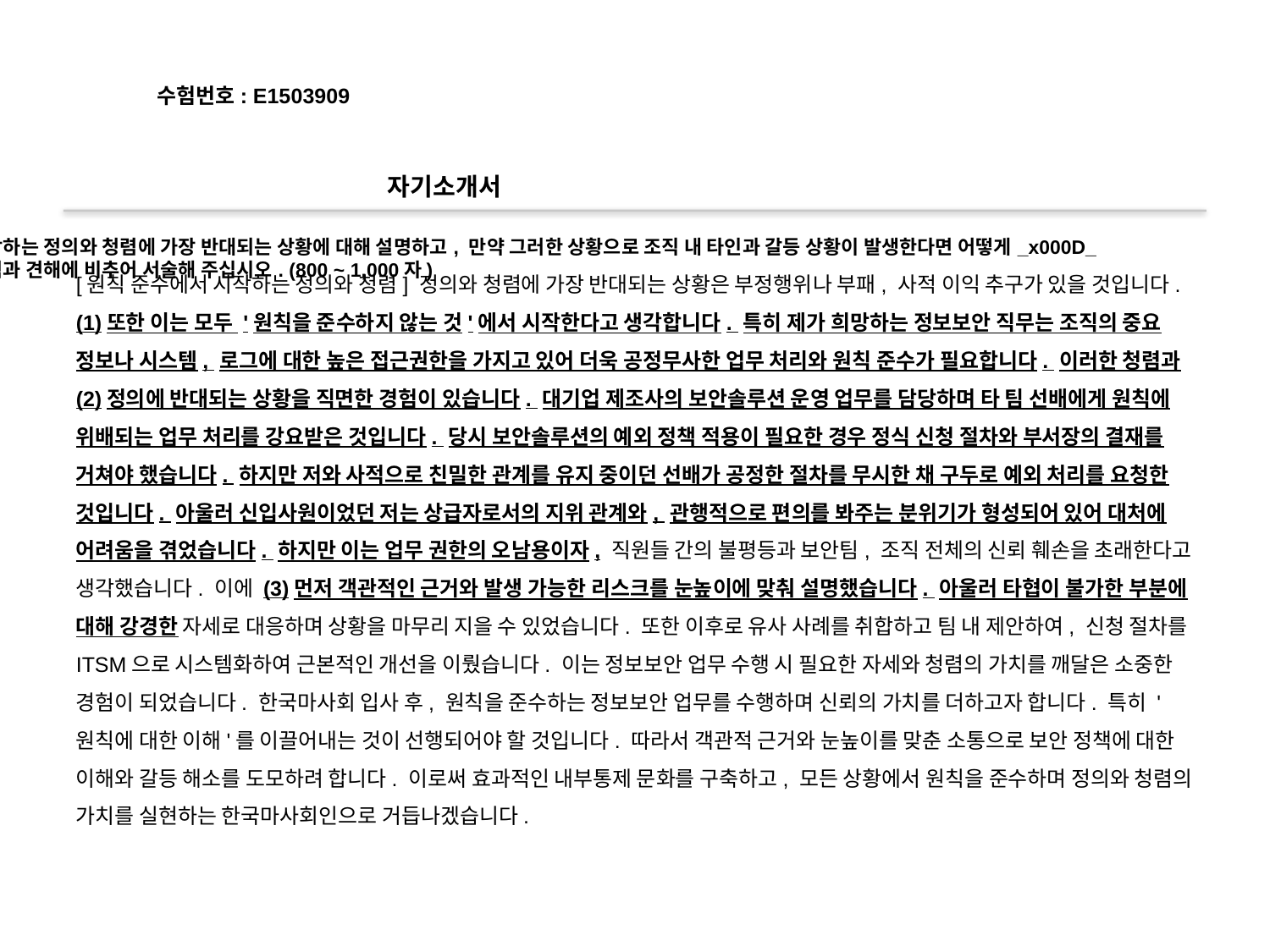

수험번호: E1503909
#

자기소개서

조직 생활에서 본인이 생각하는 정의와 청렴에 가장 반대되는 상황에 대해 설명하고, 만약 그러한 상황으로 조직 내 타인과 갈등 상황이 발생한다면 어떻게_x000D_
대처할 것인지 본인의 경험과 견해에 비추어 서술해 주십시오. (800 ~ 1,000자)

[원칙 준수에서 시작하는 정의와 청렴] 정의와 청렴에 가장 반대되는 상황은 부정행위나 부패, 사적 이익 추구가 있을 것입니다. (1)또한 이는 모두 '원칙을 준수하지 않는 것'에서 시작한다고 생각합니다. 특히 제가 희망하는 정보보안 직무는 조직의 중요 정보나 시스템, 로그에 대한 높은 접근권한을 가지고 있어 더욱 공정무사한 업무 처리와 원칙 준수가 필요합니다. 이러한 청렴과 (2)정의에 반대되는 상황을 직면한 경험이 있습니다. 대기업 제조사의 보안솔루션 운영 업무를 담당하며 타 팀 선배에게 원칙에 위배되는 업무 처리를 강요받은 것입니다. 당시 보안솔루션의 예외 정책 적용이 필요한 경우 정식 신청 절차와 부서장의 결재를 거쳐야 했습니다. 하지만 저와 사적으로 친밀한 관계를 유지 중이던 선배가 공정한 절차를 무시한 채 구두로 예외 처리를 요청한 것입니다. 아울러 신입사원이었던 저는 상급자로서의 지위 관계와, 관행적으로 편의를 봐주는 분위기가 형성되어 있어 대처에 어려움을 겪었습니다. 하지만 이는 업무 권한의 오남용이자, 직원들 간의 불평등과 보안팀, 조직 전체의 신뢰 훼손을 초래한다고 생각했습니다. 이에 (3)먼저 객관적인 근거와 발생 가능한 리스크를 눈높이에 맞춰 설명했습니다. 아울러 타협이 불가한 부분에 대해 강경한 자세로 대응하며 상황을 마무리 지을 수 있었습니다. 또한 이후로 유사 사례를 취합하고 팀 내 제안하여, 신청 절차를 ITSM으로 시스템화하여 근본적인 개선을 이뤘습니다. 이는 정보보안 업무 수행 시 필요한 자세와 청렴의 가치를 깨달은 소중한 경험이 되었습니다. 한국마사회 입사 후, 원칙을 준수하는 정보보안 업무를 수행하며 신뢰의 가치를 더하고자 합니다. 특히 '원칙에 대한 이해'를 이끌어내는 것이 선행되어야 할 것입니다. 따라서 객관적 근거와 눈높이를 맞춘 소통으로 보안 정책에 대한 이해와 갈등 해소를 도모하려 합니다. 이로써 효과적인 내부통제 문화를 구축하고, 모든 상황에서 원칙을 준수하며 정의와 청렴의 가치를 실현하는 한국마사회인으로 거듭나겠습니다.

자기소개서 기반 면접 질문 제안

(1) 정보보안 직무에서 '원칙 준수'가 중요한 이유는 무엇인가요?
(2) 보안 솔루션 운영 중 직면했던 청렴의 가치와 관련된 상황은 무엇이었나요?
(3) ITSM 시스템으로 절차를 개선한 경험이 조직에 어떻게 기여했다고 생각하나요?